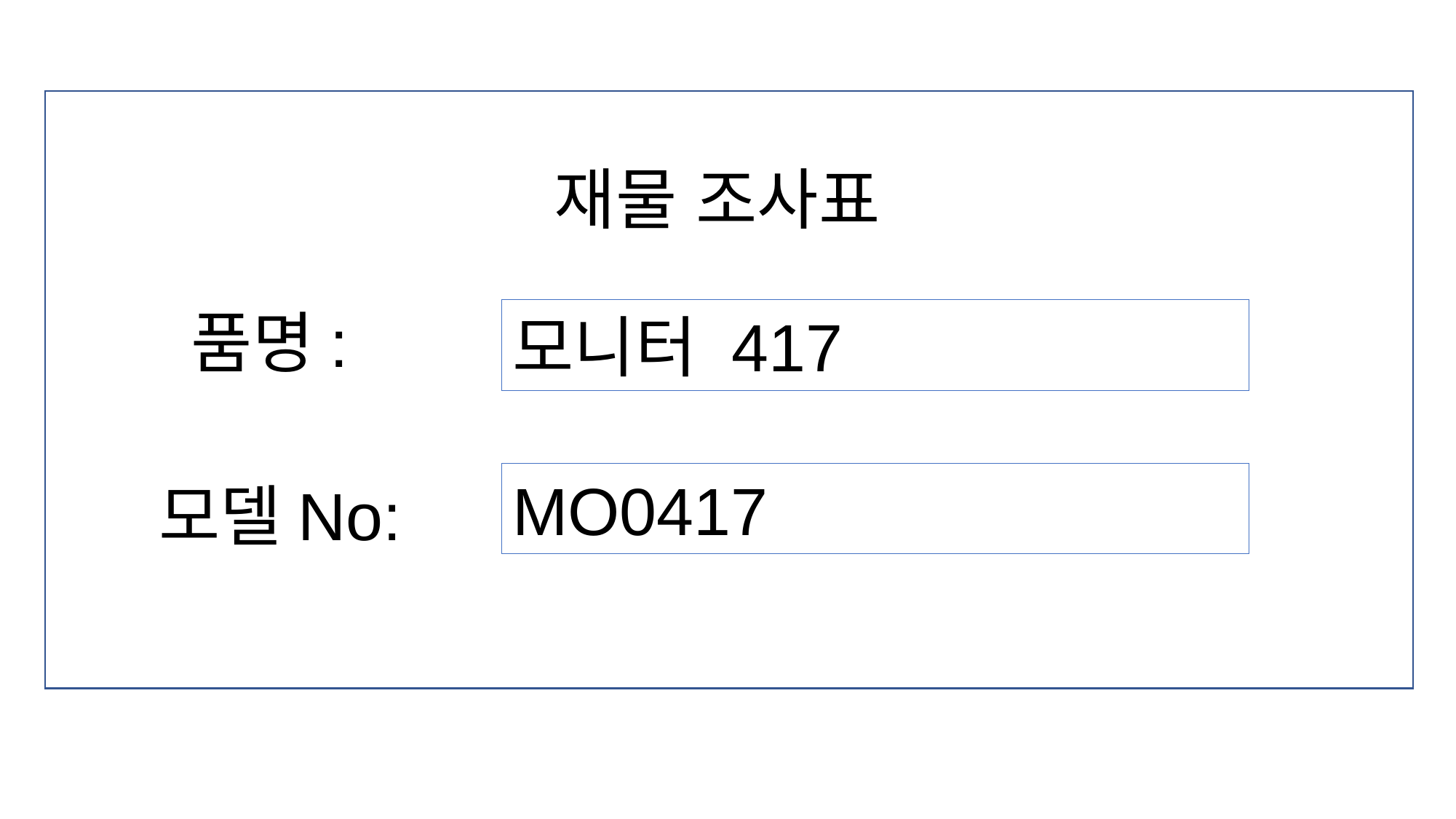

재물 조사표
품명:
모니터 417
MO0417
모델No: